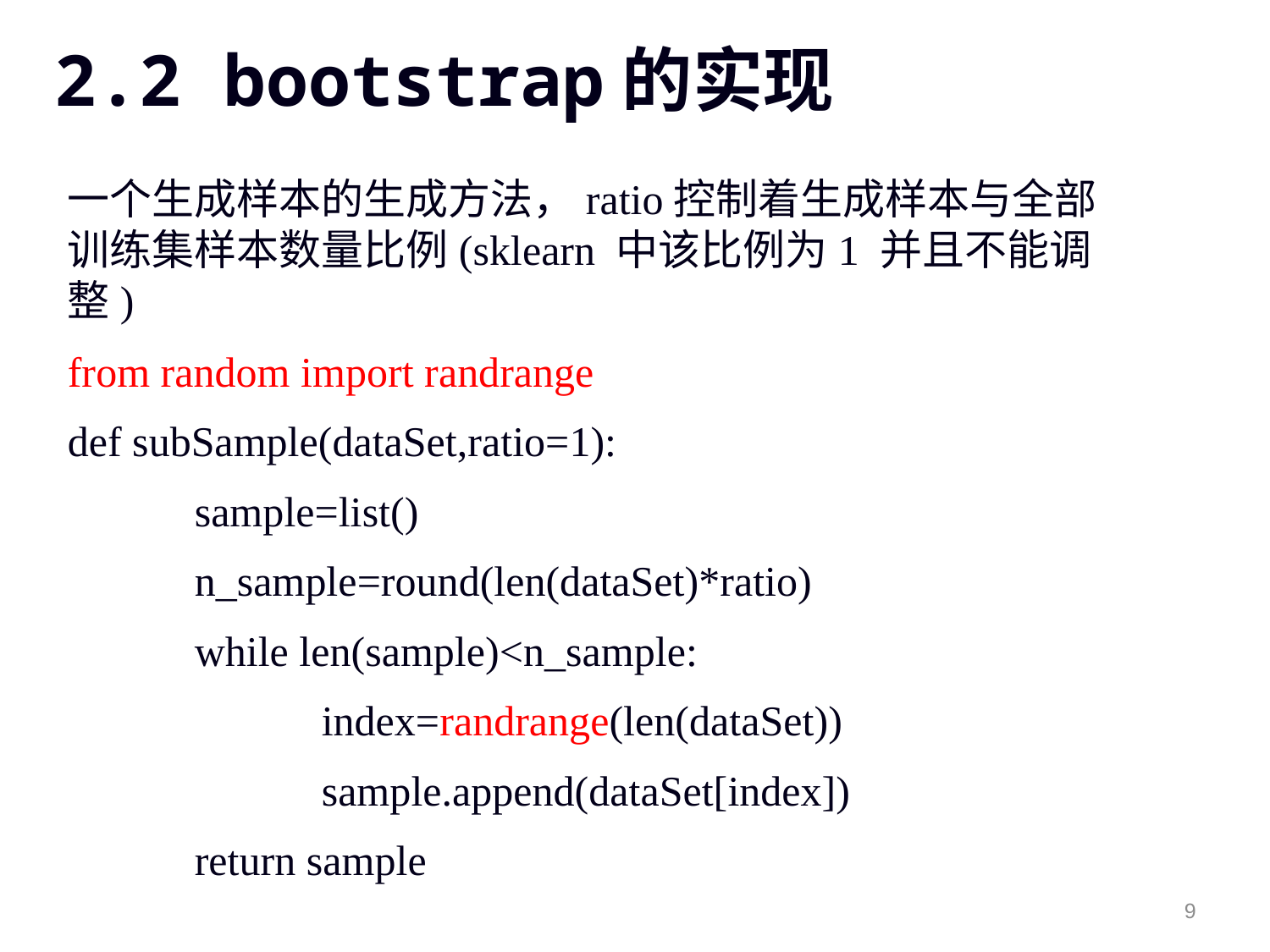

# 2.2 bootstrap的实现
一个生成样本的生成方法，ratio控制着生成样本与全部训练集样本数量比例(sklearn 中该比例为1 并且不能调整)
from random import randrange
def subSample(dataSet,ratio=1):
	sample=list()
	n_sample=round(len(dataSet)*ratio)
	while len(sample)<n_sample:
		index=randrange(len(dataSet))
		sample.append(dataSet[index])
	return sample